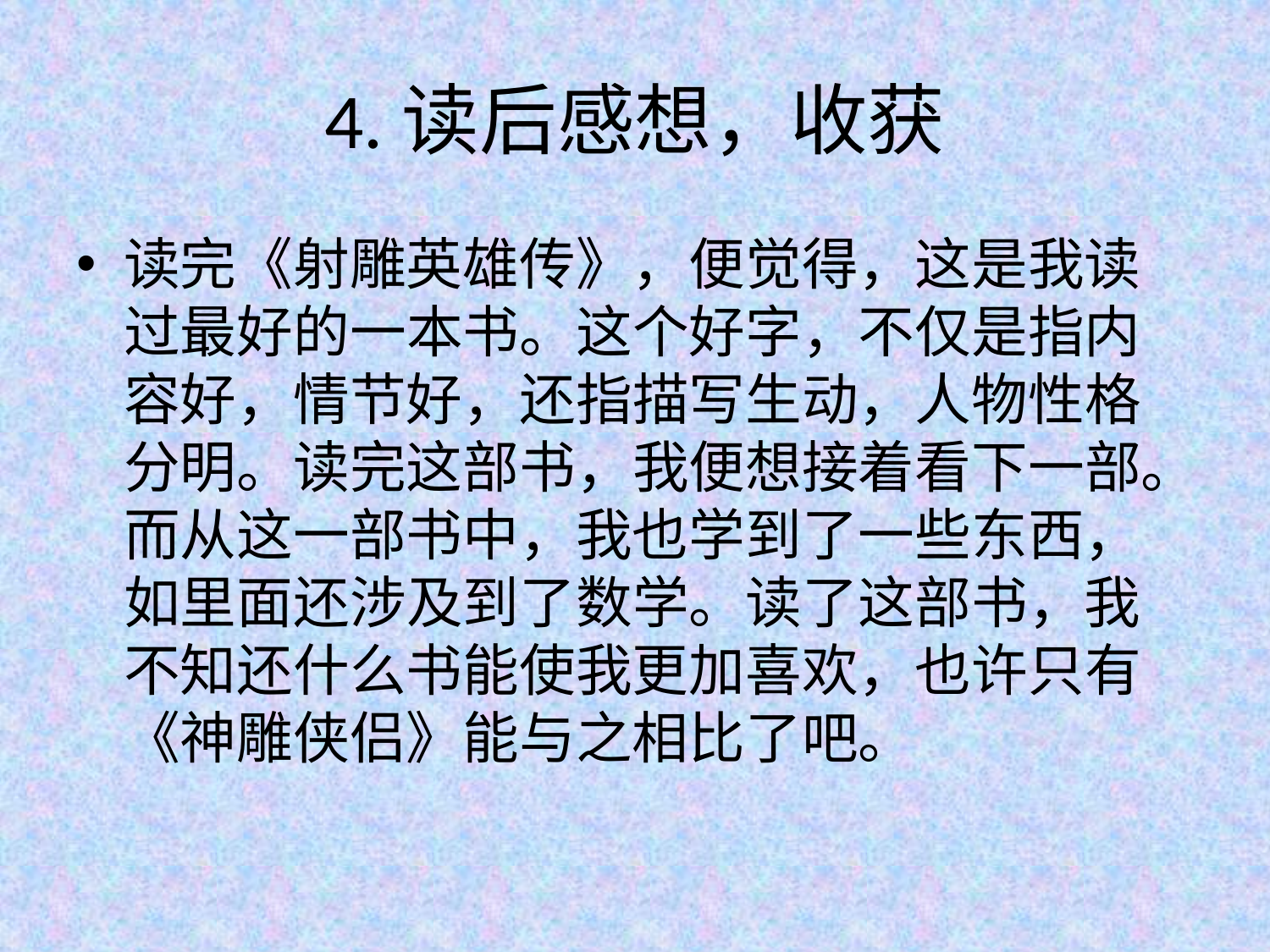

# 4.读后感想，收获
读完《射雕英雄传》，便觉得，这是我读过最好的一本书。这个好字，不仅是指内容好，情节好，还指描写生动，人物性格分明。读完这部书，我便想接着看下一部。而从这一部书中，我也学到了一些东西，如里面还涉及到了数学。读了这部书，我不知还什么书能使我更加喜欢，也许只有《神雕侠侣》能与之相比了吧。